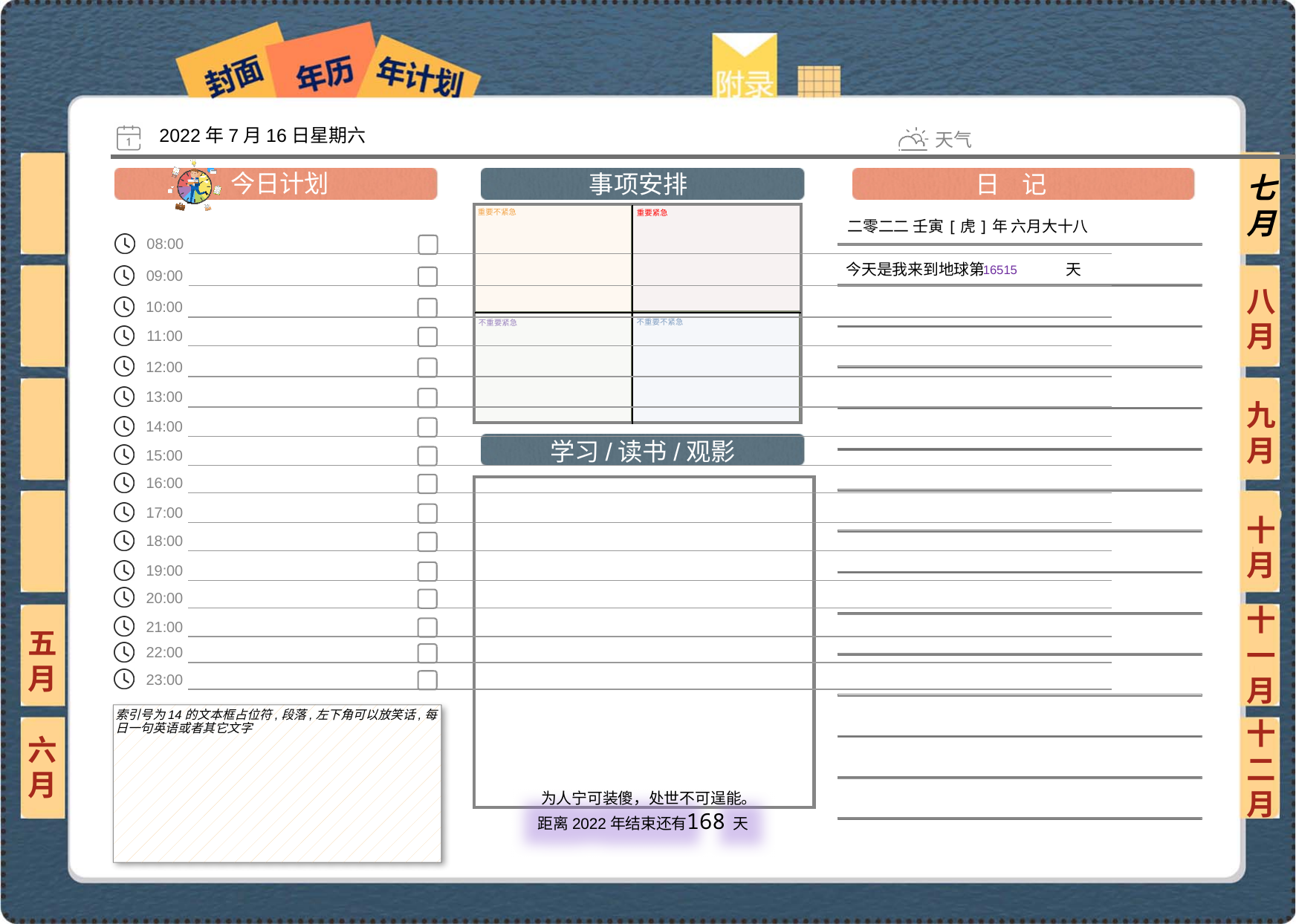

2022年7月16日星期六
七月
二零二二 壬寅[虎]年 六月大十八
16515
八月
九月
十月
十一月
五月
索引号为14的文本框占位符,段落,左下角可以放笑话,每日一句英语或者其它文字
六月
十二月
168
 为人宁可装傻，处世不可逞能。